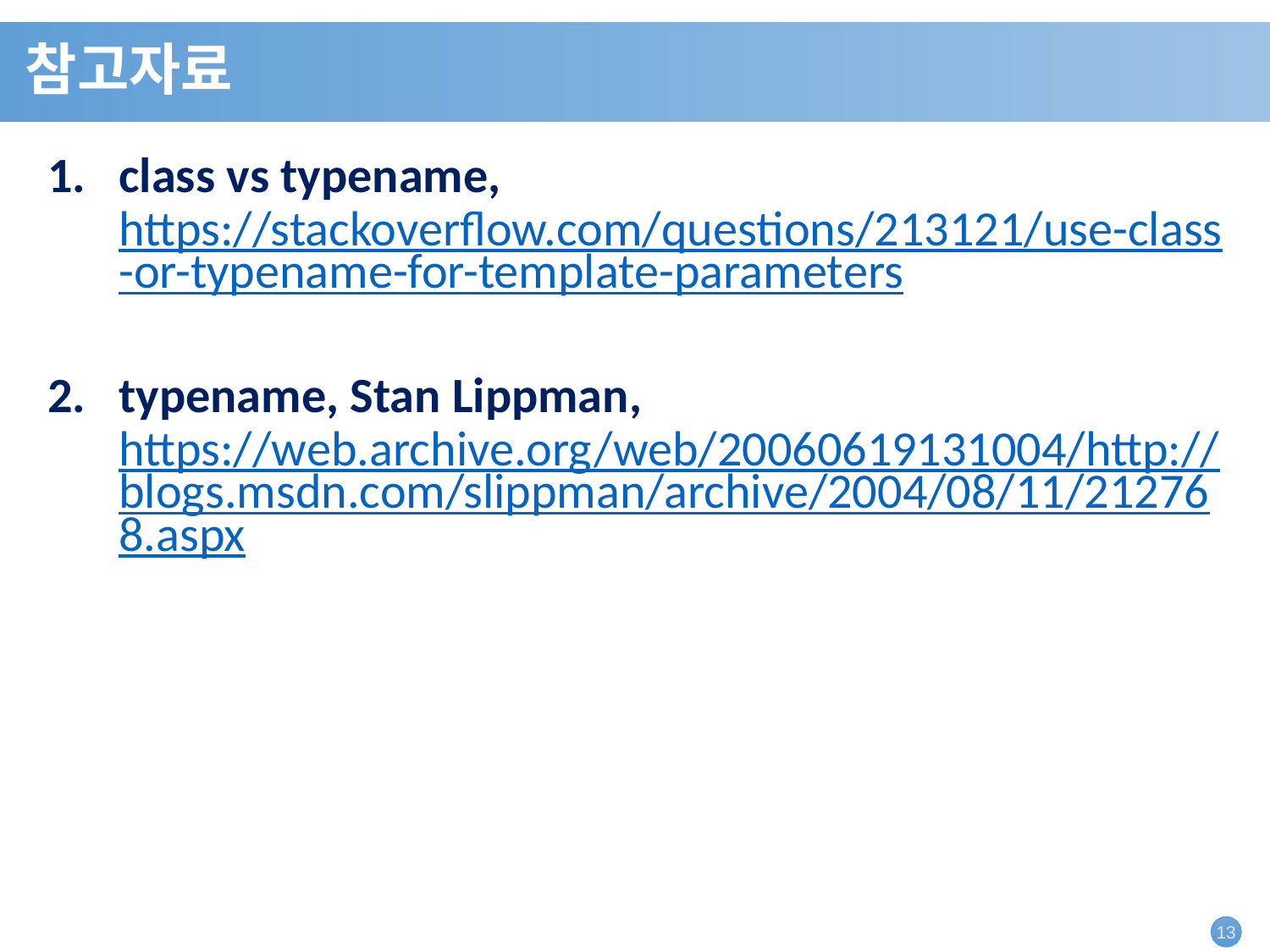

# 참고자료
class vs typename, https://stackoverflow.com/questions/213121/use-class-or-typename-for-template-parameters
typename, Stan Lippman, https://web.archive.org/web/20060619131004/http://blogs.msdn.com/slippman/archive/2004/08/11/212768.aspx